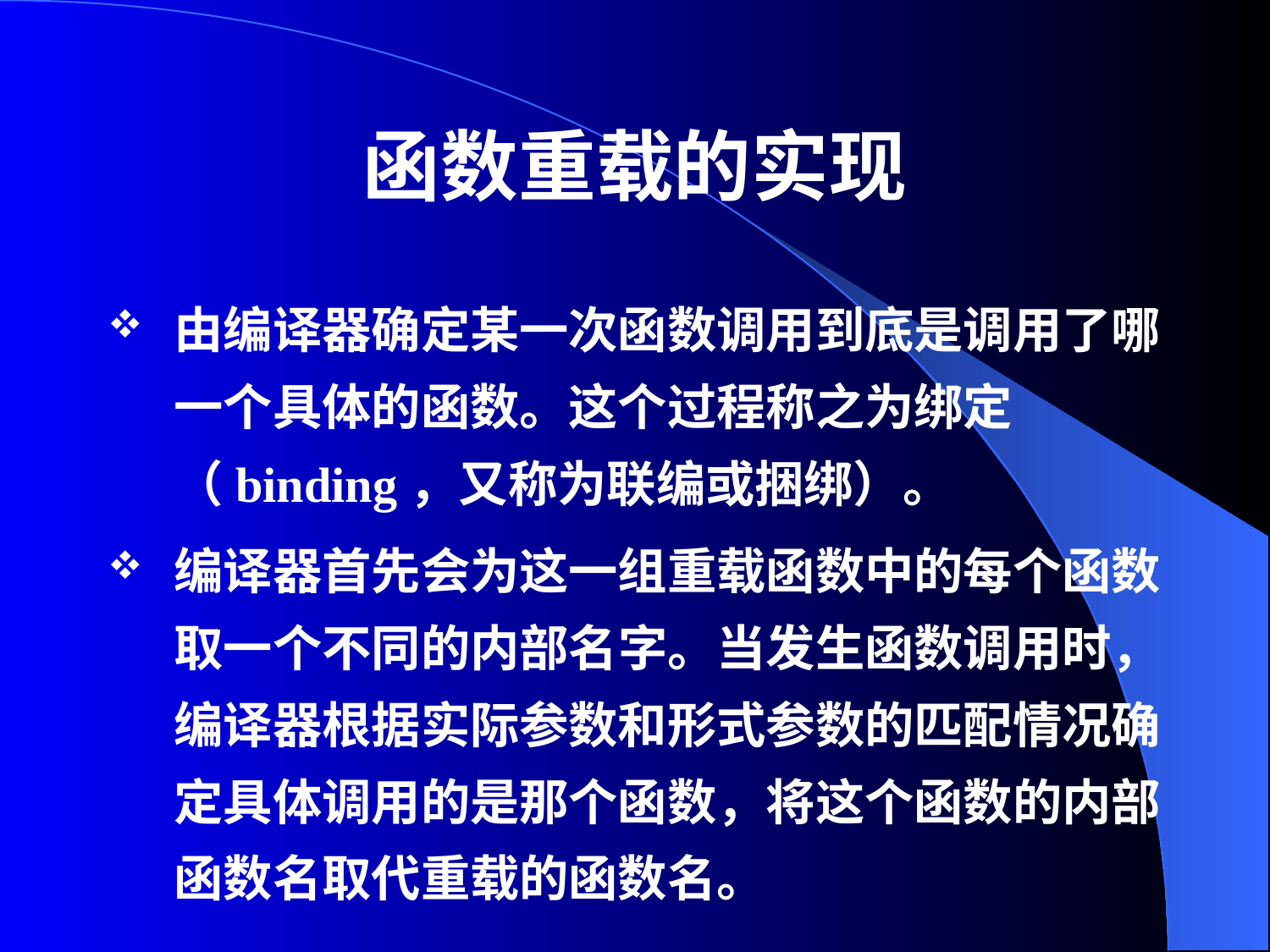

# 函数重载的实现
由编译器确定某一次函数调用到底是调用了哪一个具体的函数。这个过程称之为绑定（binding，又称为联编或捆绑）。
编译器首先会为这一组重载函数中的每个函数取一个不同的内部名字。当发生函数调用时，编译器根据实际参数和形式参数的匹配情况确定具体调用的是那个函数，将这个函数的内部函数名取代重载的函数名。